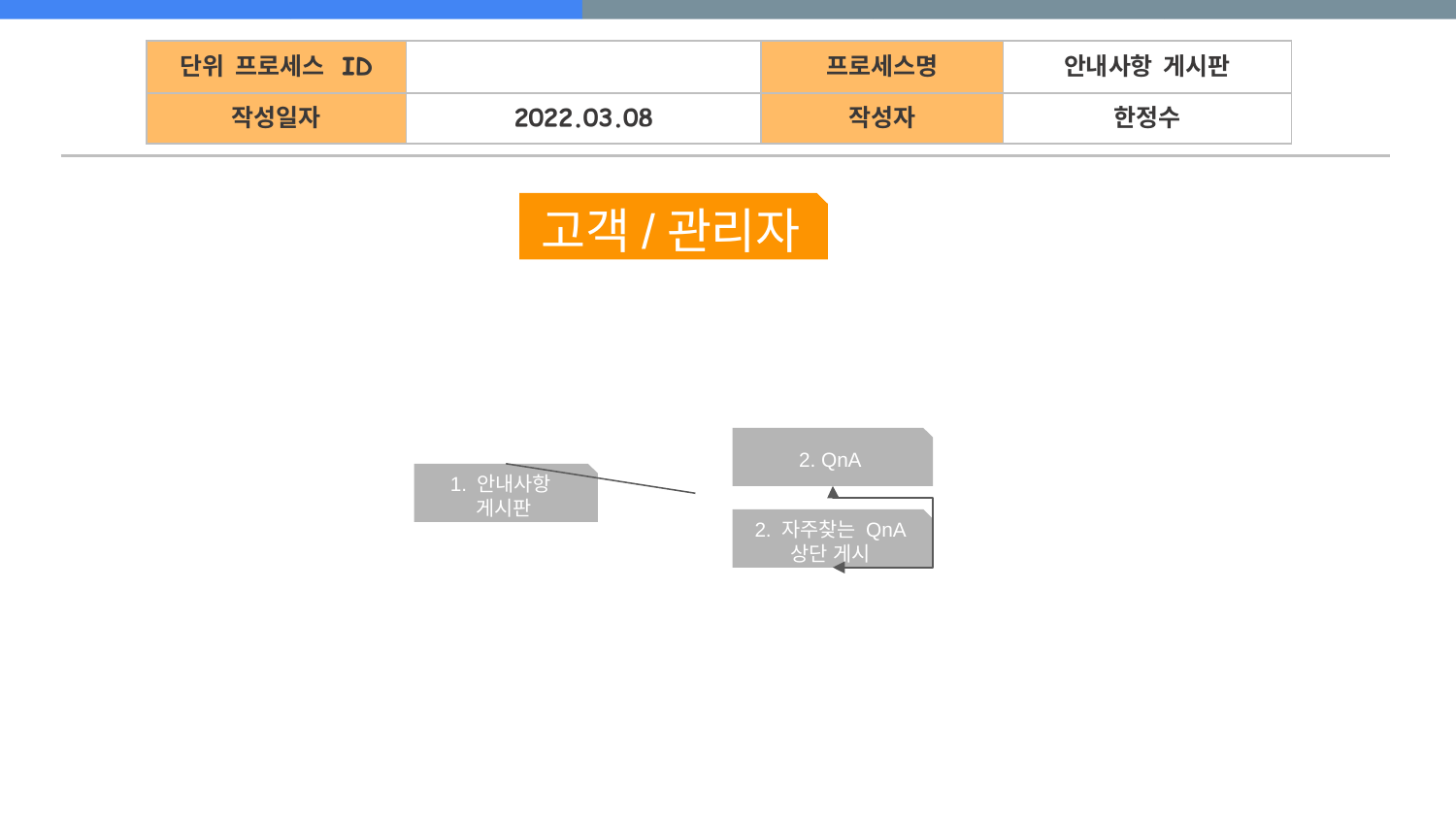

| 단위 프로세스 ID |  | 프로세스명 | 안내사항 게시판 |
| --- | --- | --- | --- |
| 작성일자 | 2022.03.08 | 작성자 | 한정수 |
고객/관리자
2. QnA
1. 안내사항  게시판
2. 자주찾는 QnA
상단 게시